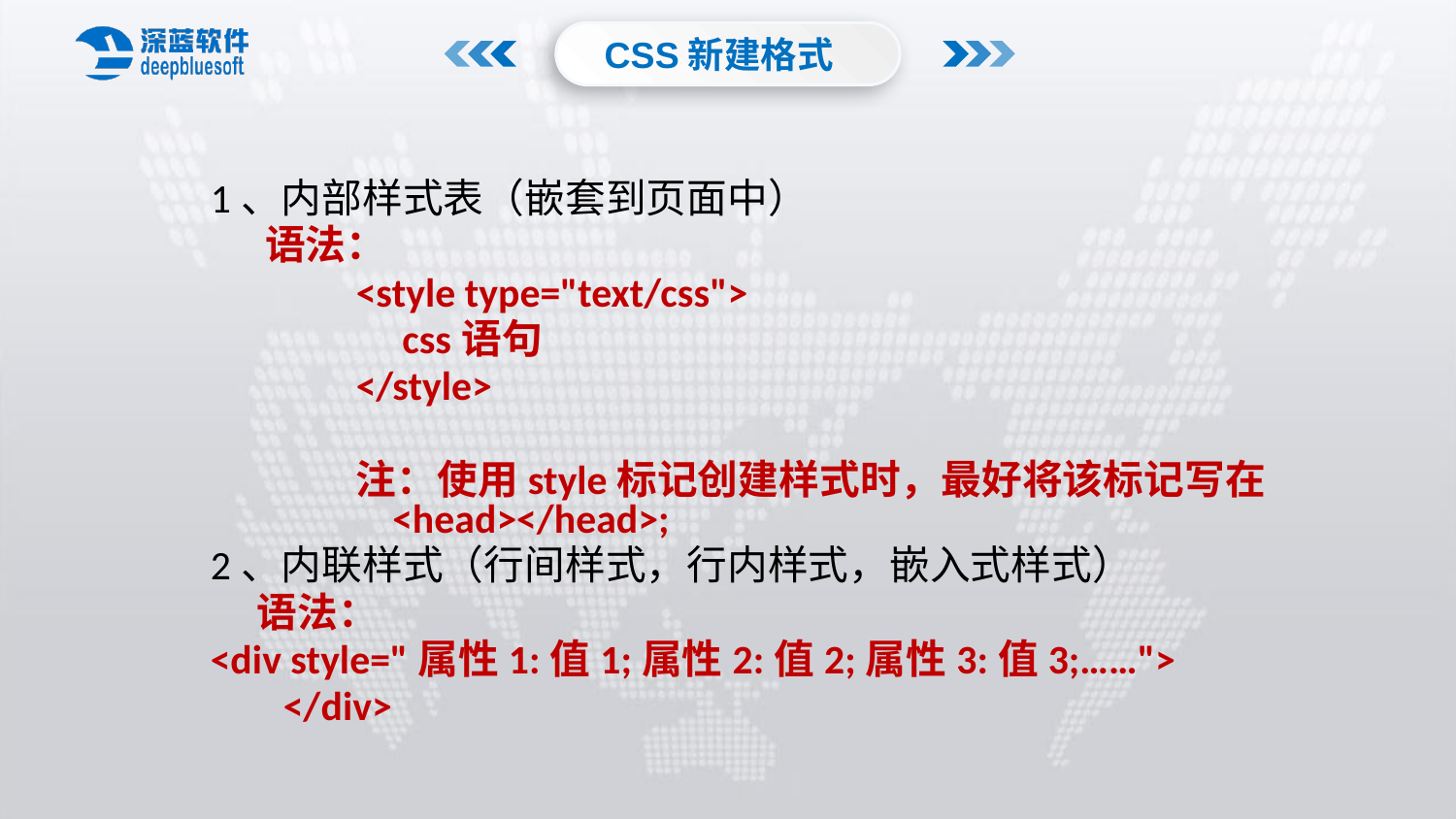

CSS新建格式

1、内部样式表（嵌套到页面中）
     语法：
<style type="text/css">
     css语句
</style>

注：使用style标记创建样式时，最好将该标记写在<head></head>;
2、内联样式（行间样式，行内样式，嵌入式样式）
    语法：
<div style="属性1:值1;属性2:值2;属性3:值3;……">
</div>